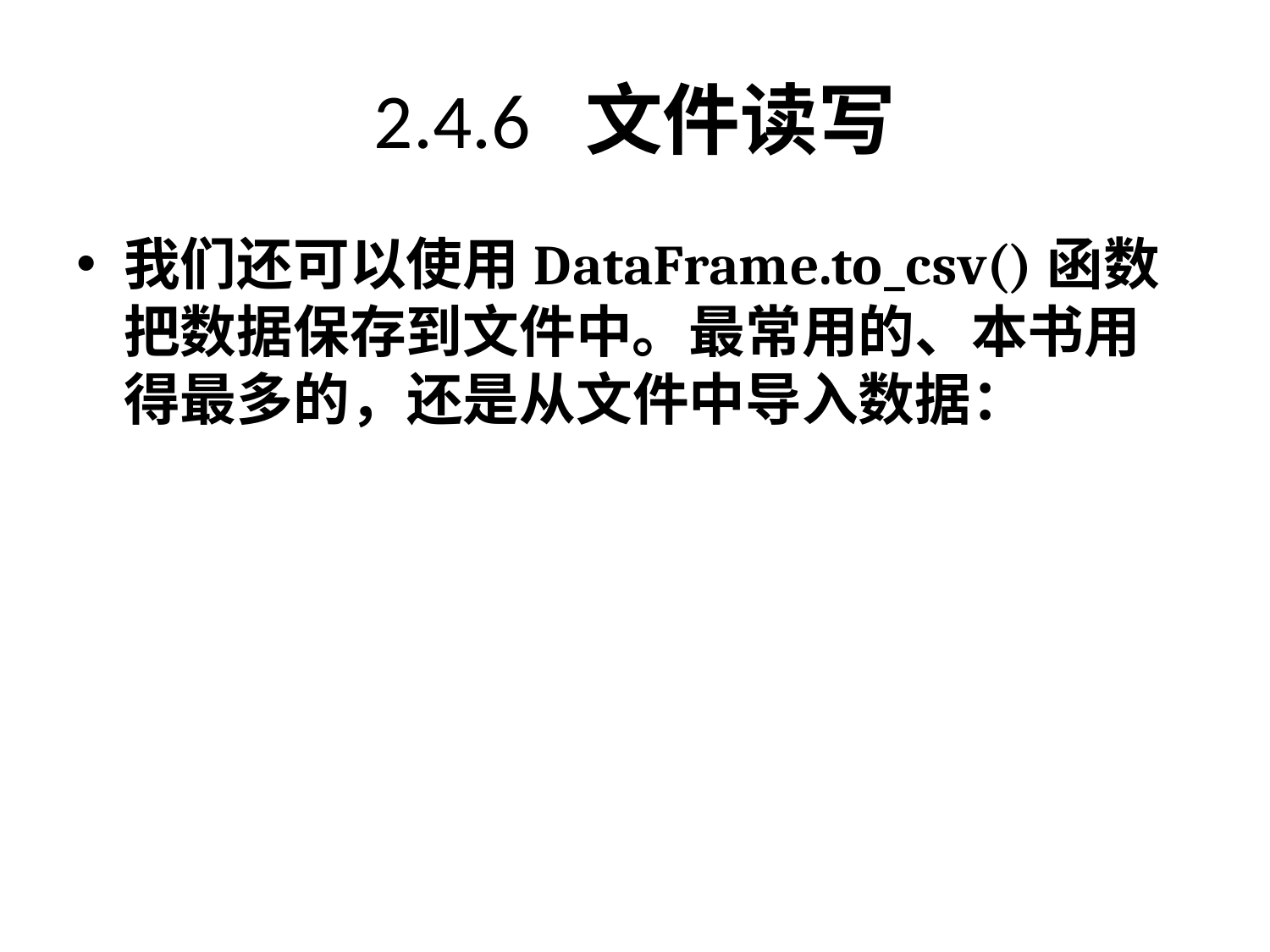

# 2.4.6  文件读写
我们还可以使用DataFrame.to_csv()函数把数据保存到文件中。最常用的、本书用得最多的，还是从文件中导入数据：